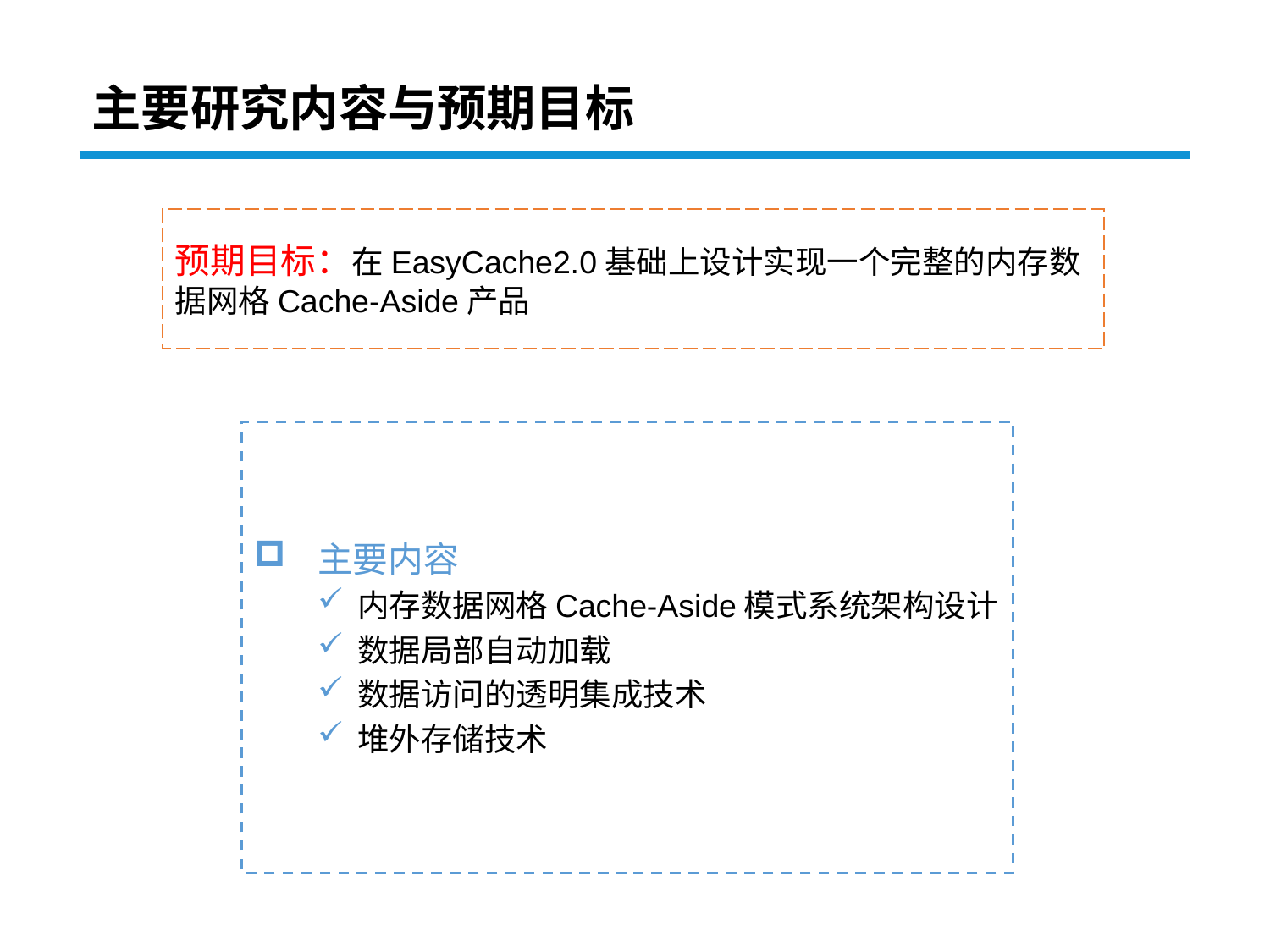

# 主要研究内容与预期目标
预期目标：在EasyCache2.0基础上设计实现一个完整的内存数据网格Cache-Aside产品
主要内容
内存数据网格Cache-Aside模式系统架构设计
数据局部自动加载
数据访问的透明集成技术
堆外存储技术